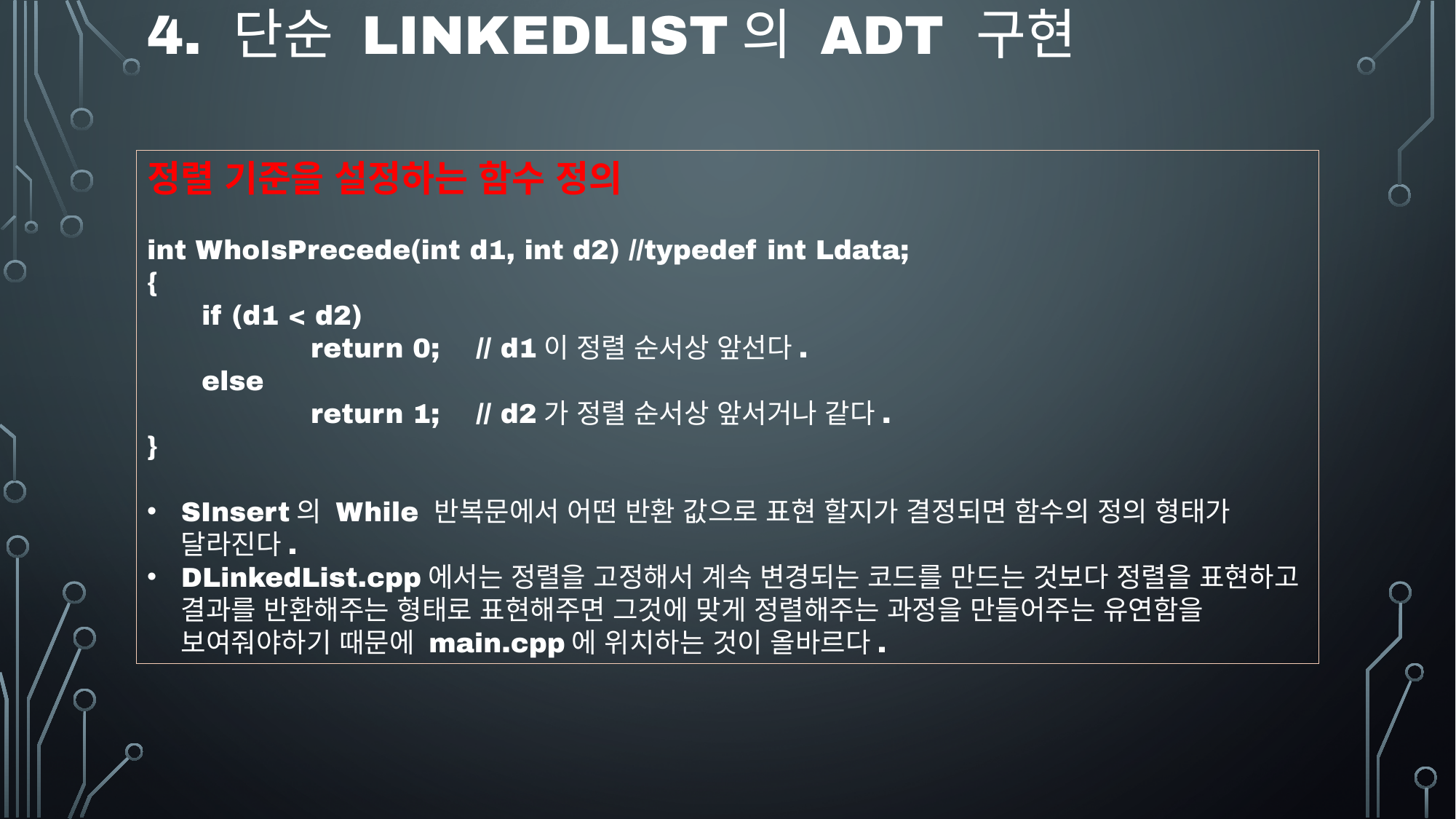

# 4. 단순 LinkedList의 ADT 구현
정렬 기준을 설정하는 함수 정의

int WhoIsPrecede(int d1, int d2) //typedef int Ldata;
{
if (d1 < d2)
	return 0;    // d1이 정렬 순서상 앞선다.
else
	return 1;    // d2가 정렬 순서상 앞서거나 같다.
}

SInsert의 While 반복문에서 어떤 반환 값으로 표현 할지가 결정되면 함수의 정의 형태가 달라진다.
DLinkedList.cpp에서는 정렬을 고정해서 계속 변경되는 코드를 만드는 것보다 정렬을 표현하고 결과를 반환해주는 형태로 표현해주면 그것에 맞게 정렬해주는 과정을 만들어주는 유연함을 보여줘야하기 때문에 main.cpp에 위치하는 것이 올바르다.